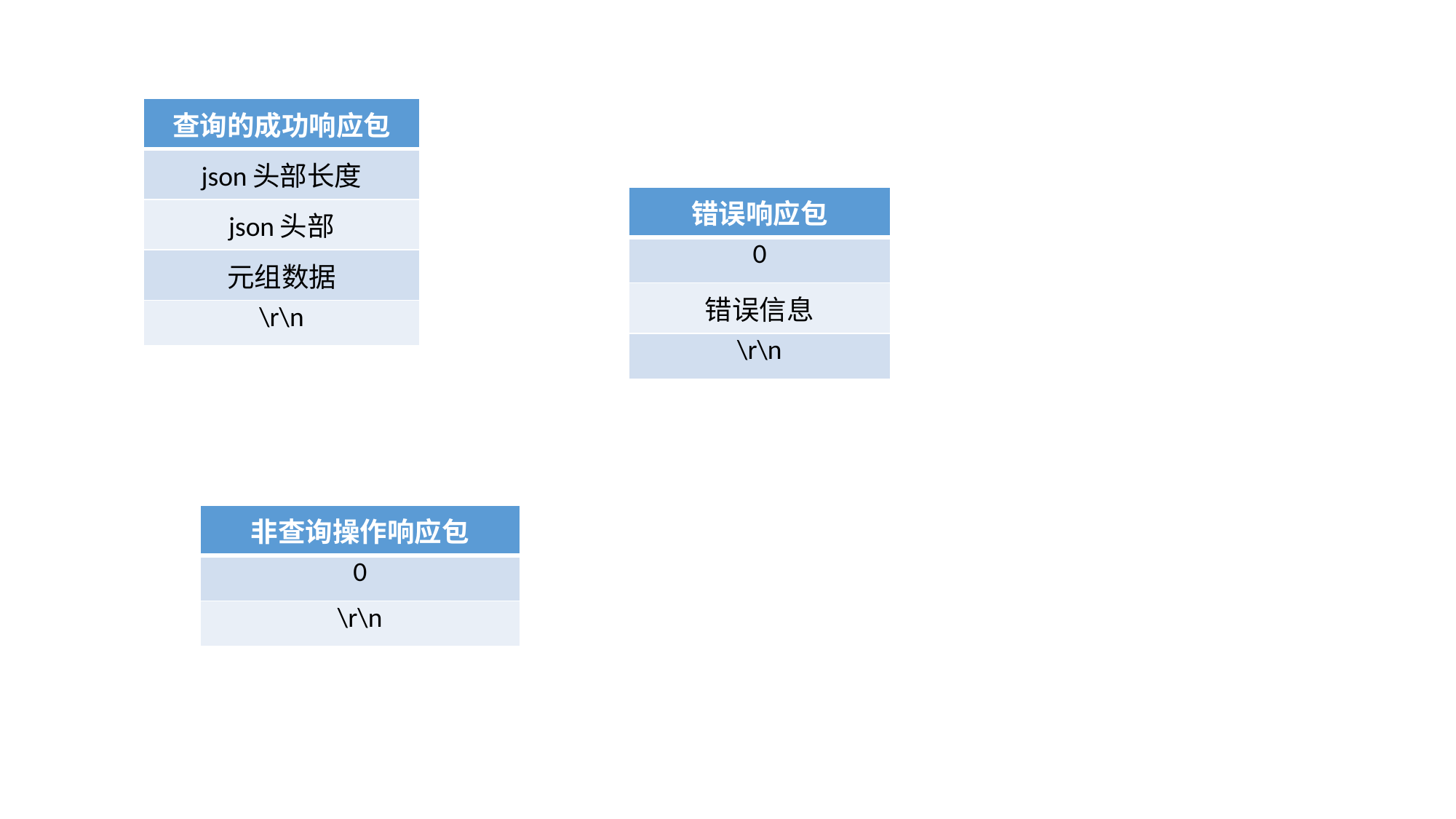

| 查询的成功响应包 |
| --- |
| json头部长度 |
| json头部 |
| 元组数据 |
| \r\n |
| 错误响应包 |
| --- |
| 0 |
| 错误信息 |
| \r\n |
| 非查询操作响应包 |
| --- |
| 0 |
| \r\n |